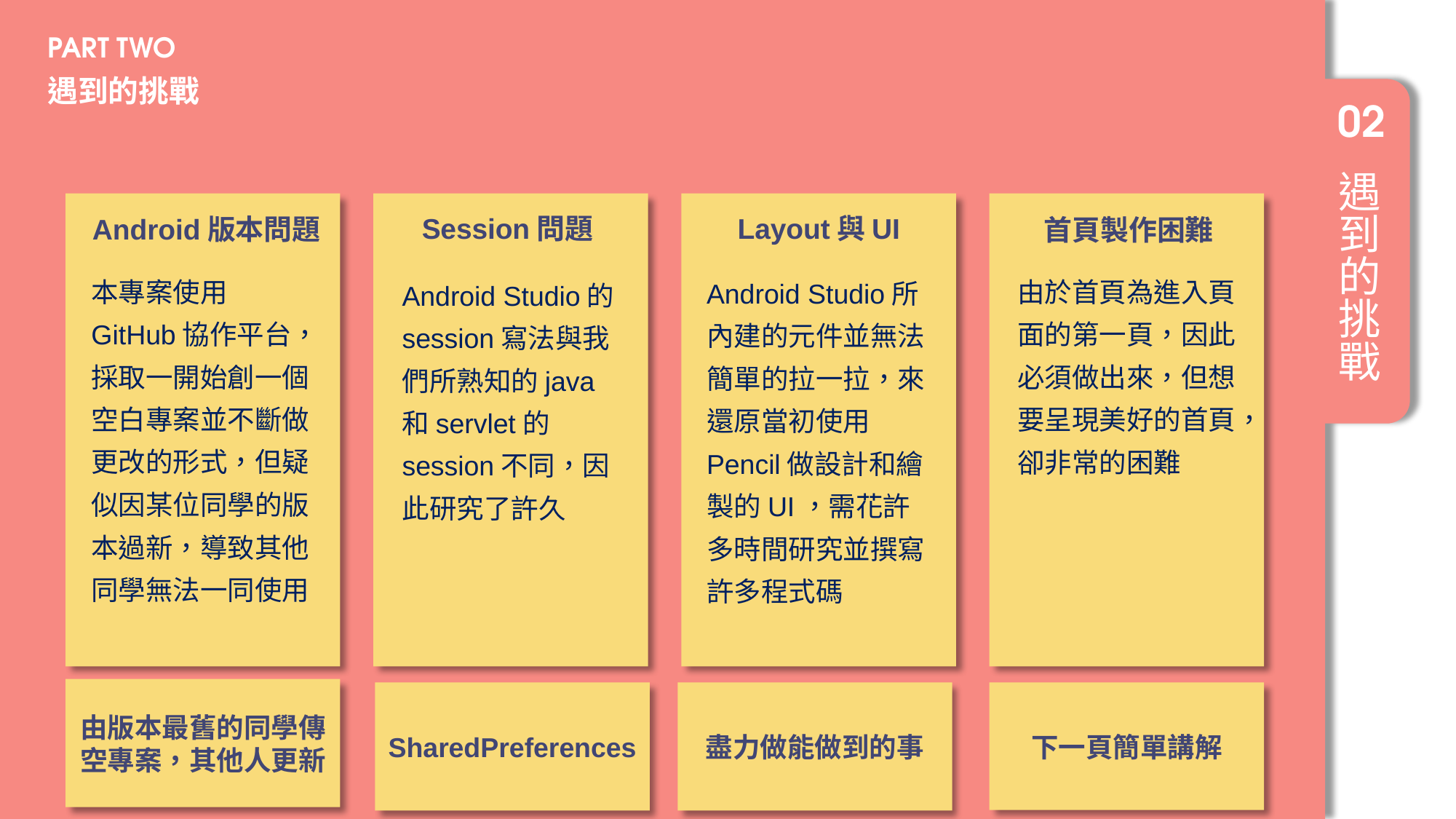

PART TWO
遇到的挑戰
02
遇到的挑戰

Android版本問題

Session問題

Layout與UI

首頁製作困難
本專案使用GitHub協作平台，採取一開始創一個空白專案並不斷做更改的形式，但疑似因某位同學的版本過新，導致其他同學無法一同使用
由於首頁為進入頁面的第一頁，因此必須做出來，但想要呈現美好的首頁，卻非常的困難
Android Studio所內建的元件並無法簡單的拉一拉，來還原當初使用Pencil做設計和繪製的UI，需花許多時間研究並撰寫許多程式碼
Android Studio的session寫法與我們所熟知的java和servlet的session不同，因此研究了許久
由版本最舊的同學傳空專案，其他人更新

SharedPreferences

盡力做能做到的事

下一頁簡單講解